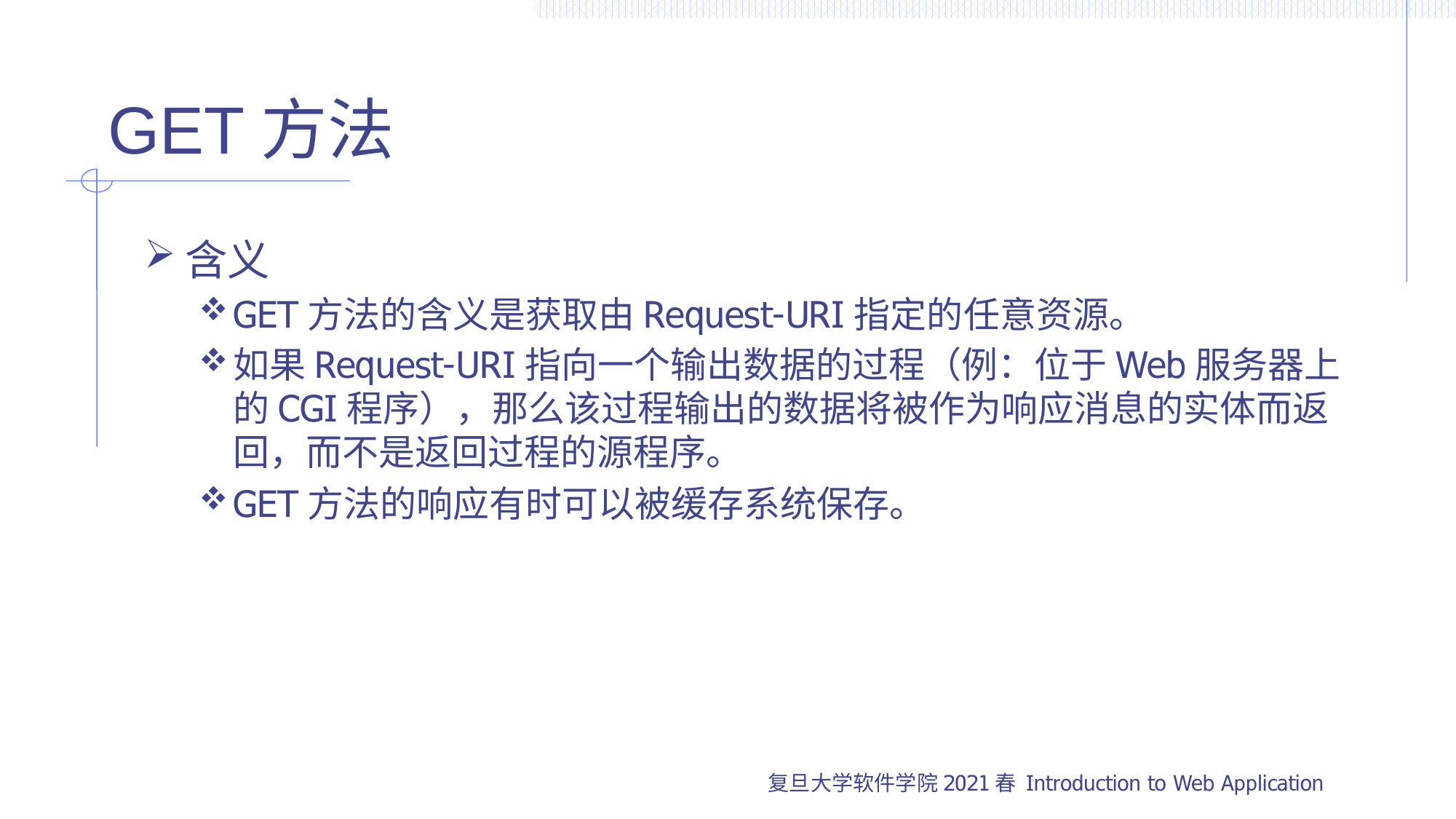

# GET方法
含义
GET方法的含义是获取由Request-URI指定的任意资源。
如果Request-URI指向一个输出数据的过程（例：位于Web服务器上的CGI程序），那么该过程输出的数据将被作为响应消息的实体而返回，而不是返回过程的源程序。
GET方法的响应有时可以被缓存系统保存。